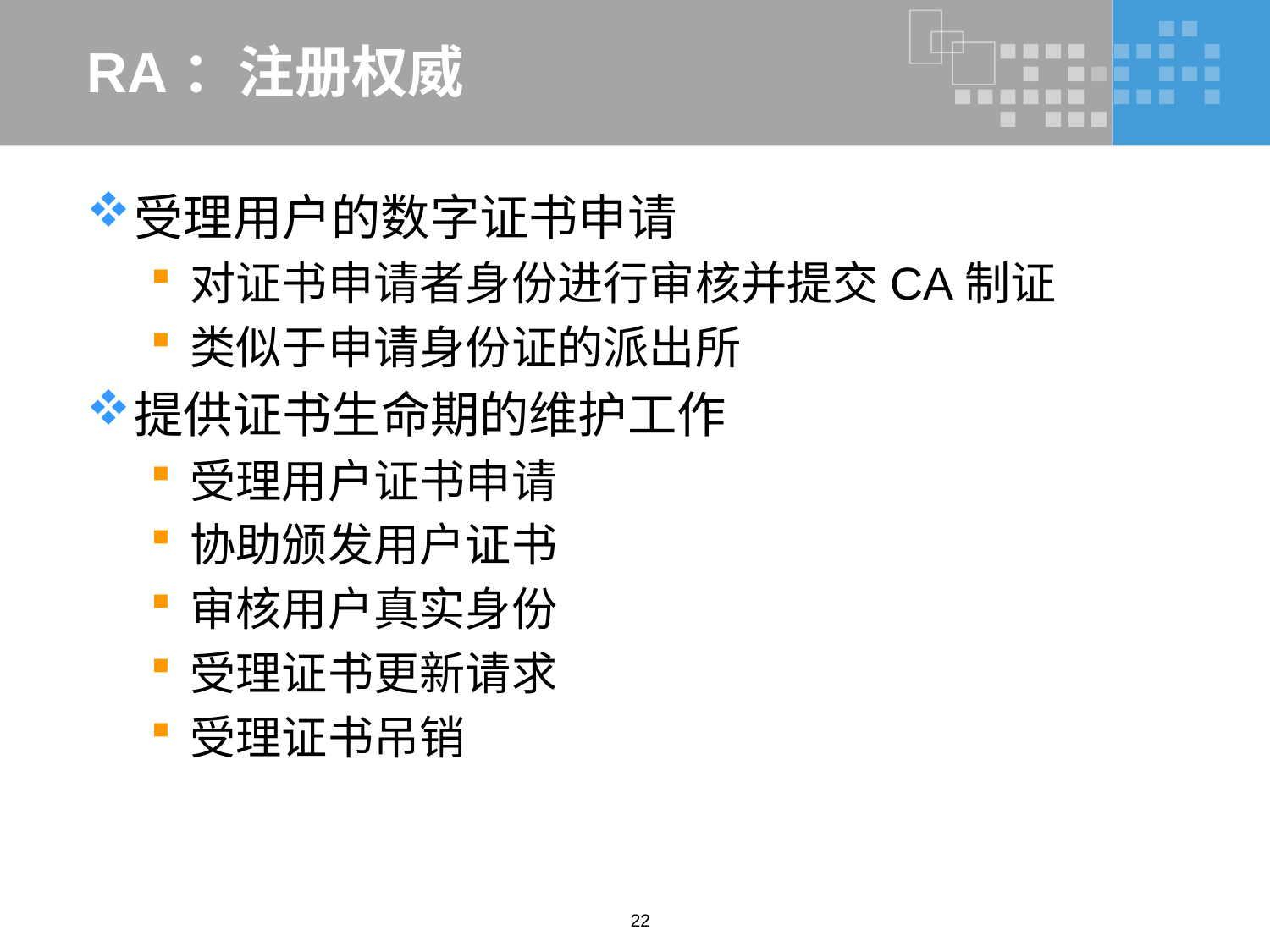

# RA：注册权威
受理用户的数字证书申请
对证书申请者身份进行审核并提交CA制证
类似于申请身份证的派出所
提供证书生命期的维护工作
受理用户证书申请
协助颁发用户证书
审核用户真实身份
受理证书更新请求
受理证书吊销

22